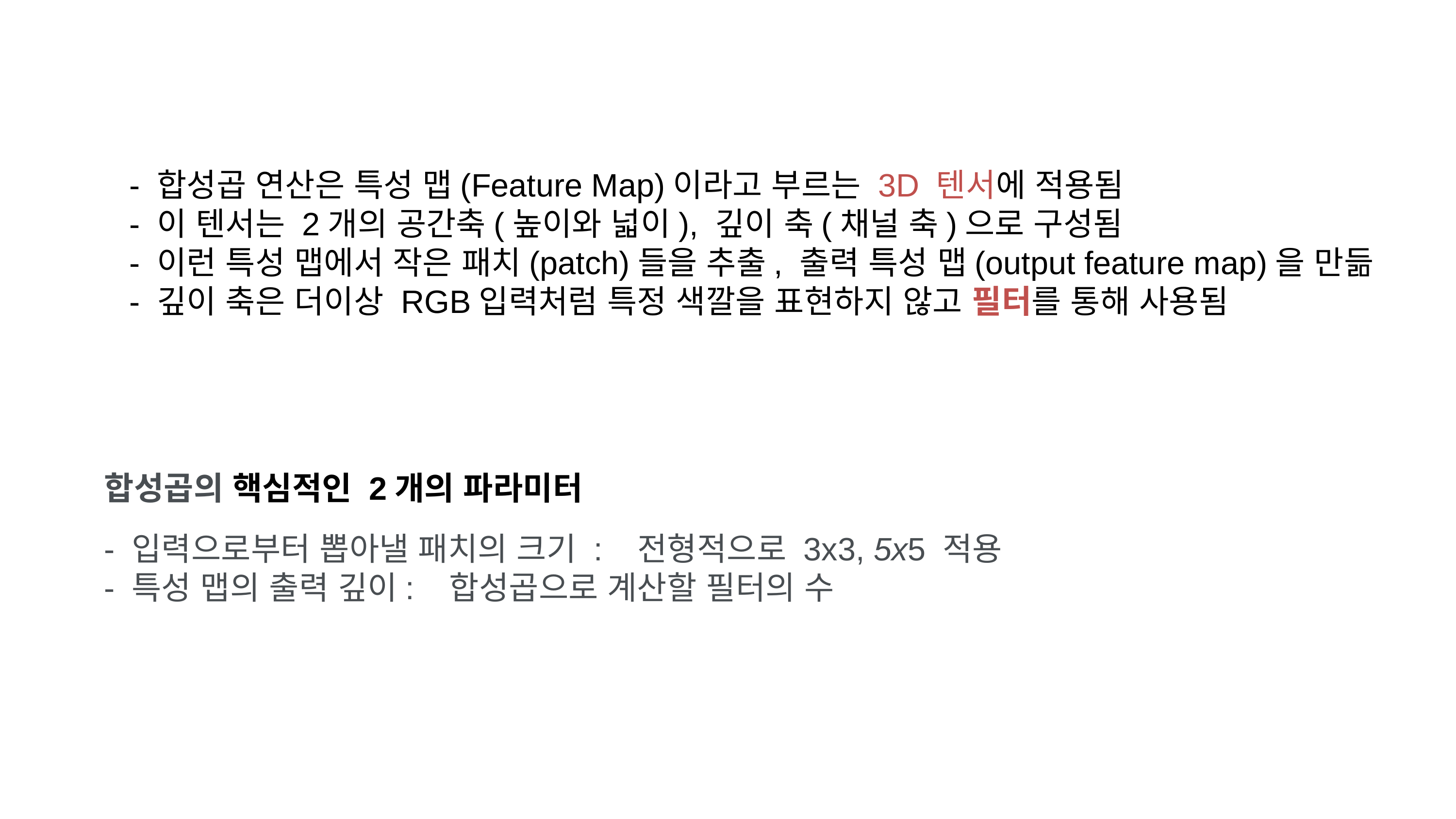

- 합성곱 연산은 특성 맵(Feature Map)이라고 부르는 3D 텐서에 적용됨
- 이 텐서는 2개의 공간축(높이와 넓이), 깊이 축(채널 축)으로 구성됨
- 이런 특성 맵에서 작은 패치(patch)들을 추출, 출력 특성 맵(output feature map)을 만듦
- 깊이 축은 더이상 RGB입력처럼 특정 색깔을 표현하지 않고 필터를 통해 사용됨

합성곱의 핵심적인 2개의 파라미터

- 입력으로부터 뽑아낼 패치의 크기 :   전형적으로 3x3, 5x5 적용
- 특성 맵의 출력 깊이:   합성곱으로 계산할 필터의 수